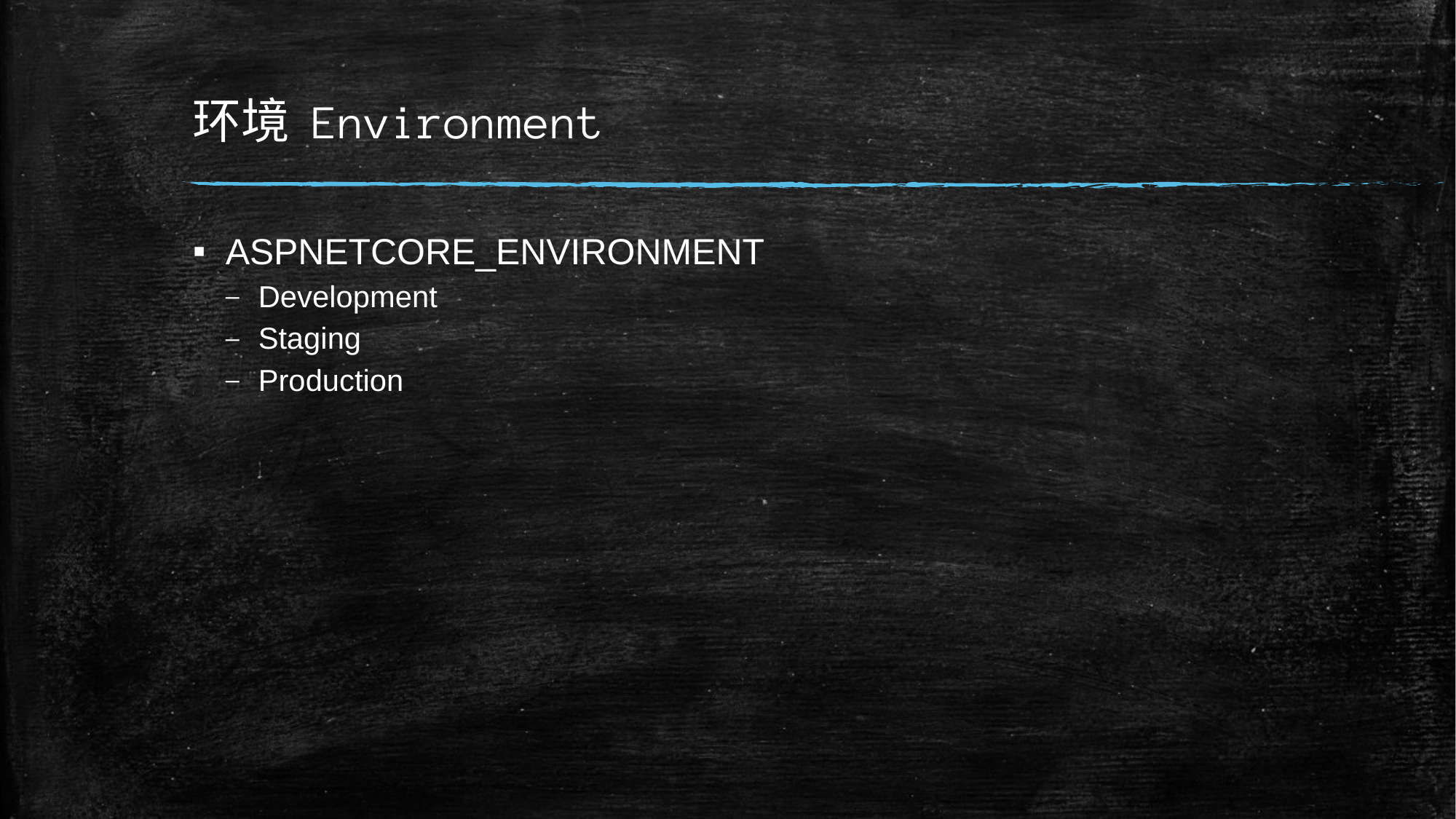

# 环境 Environment
ASPNETCORE_ENVIRONMENT
Development
Staging
Production